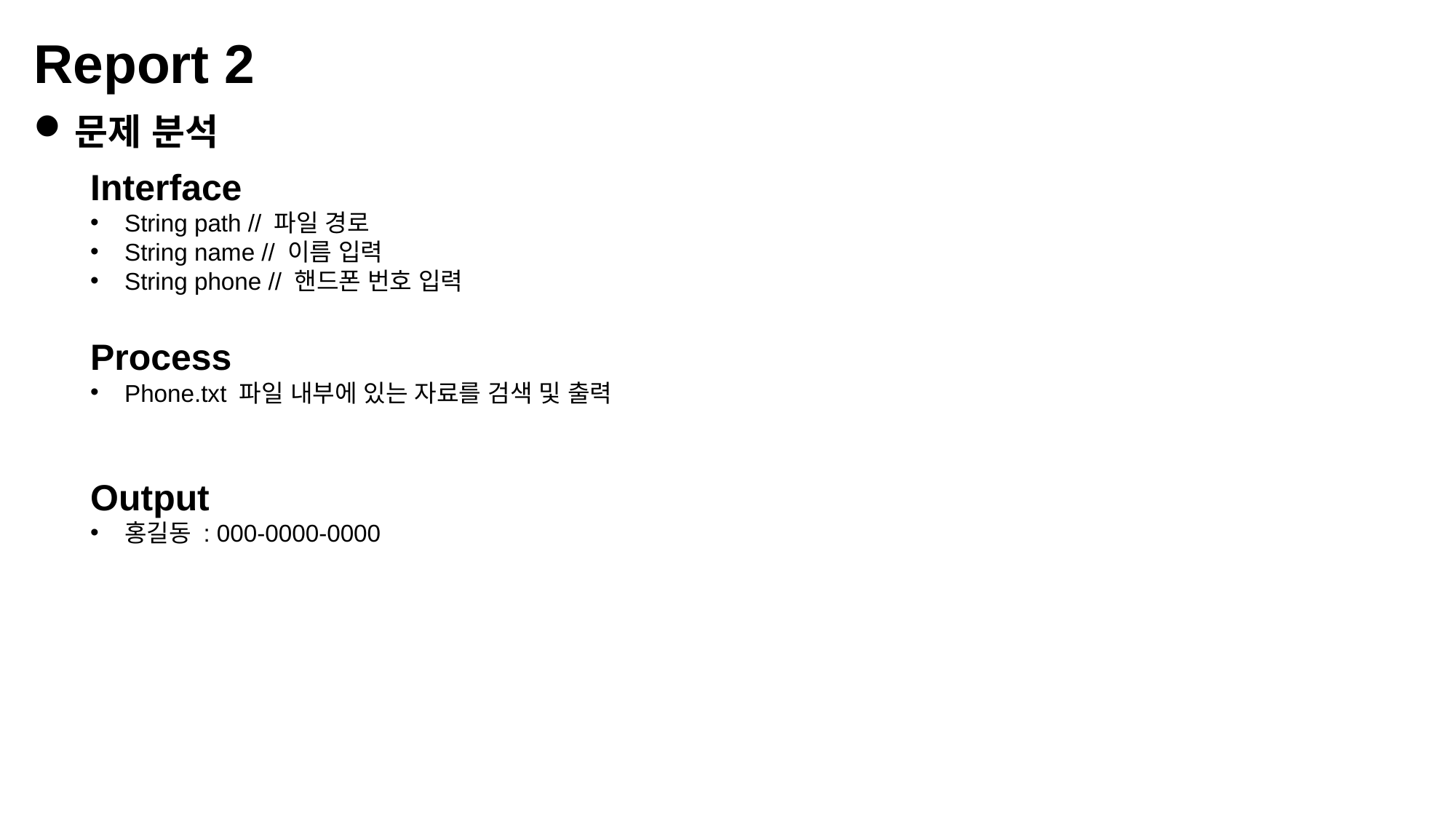

Report 2
문제 분석
Interface
String path // 파일 경로
String name // 이름 입력
String phone // 핸드폰 번호 입력
Process
Phone.txt 파일 내부에 있는 자료를 검색 및 출력
Output
홍길동 : 000-0000-0000